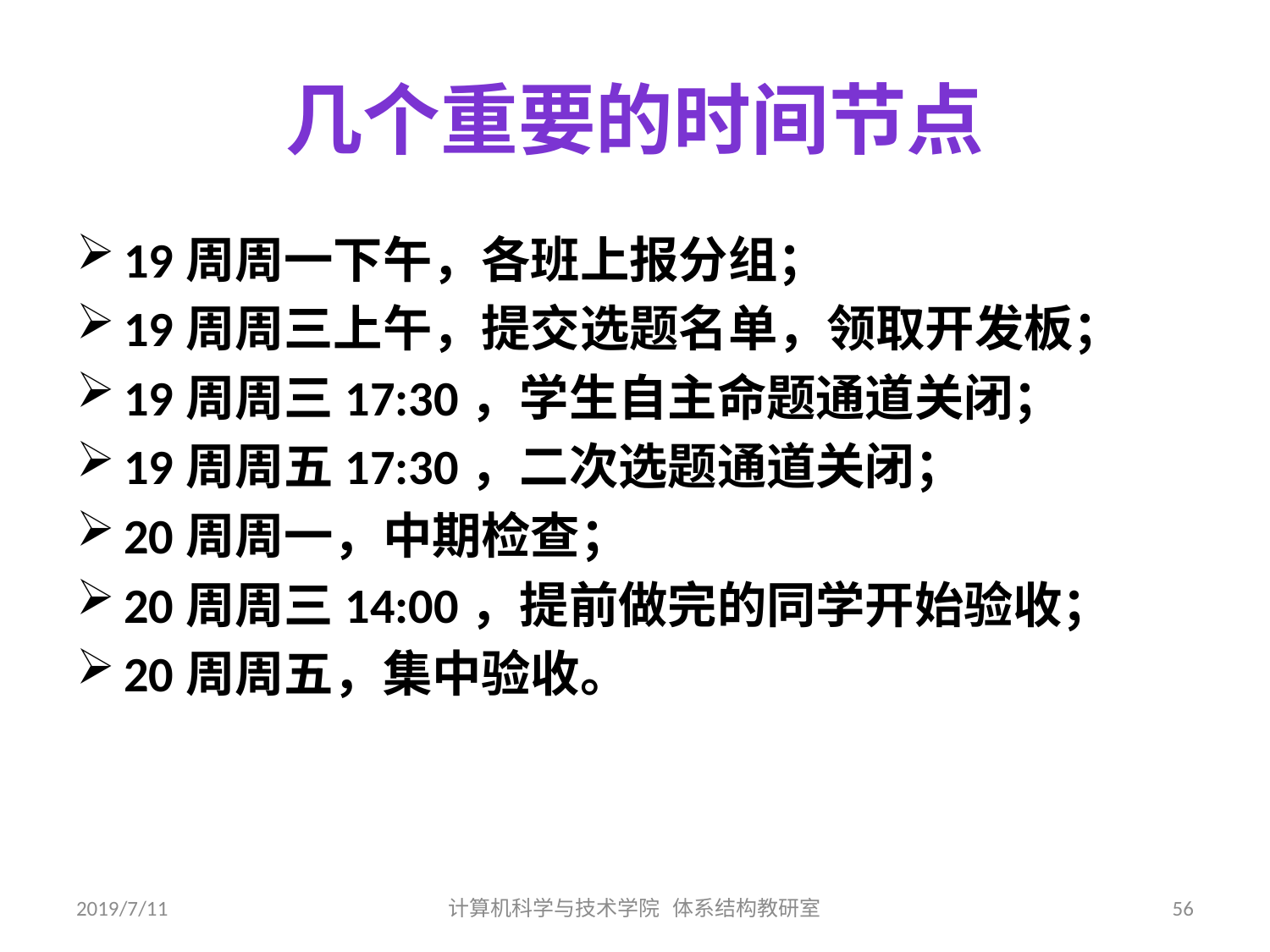

# 几个重要的时间节点
19周周一下午，各班上报分组；
19周周三上午，提交选题名单，领取开发板；
19周周三17:30，学生自主命题通道关闭；
19周周五17:30，二次选题通道关闭；
20周周一，中期检查；
20周周三14:00，提前做完的同学开始验收；
20周周五，集中验收。
2019/7/11
计算机科学与技术学院  体系结构教研室
56